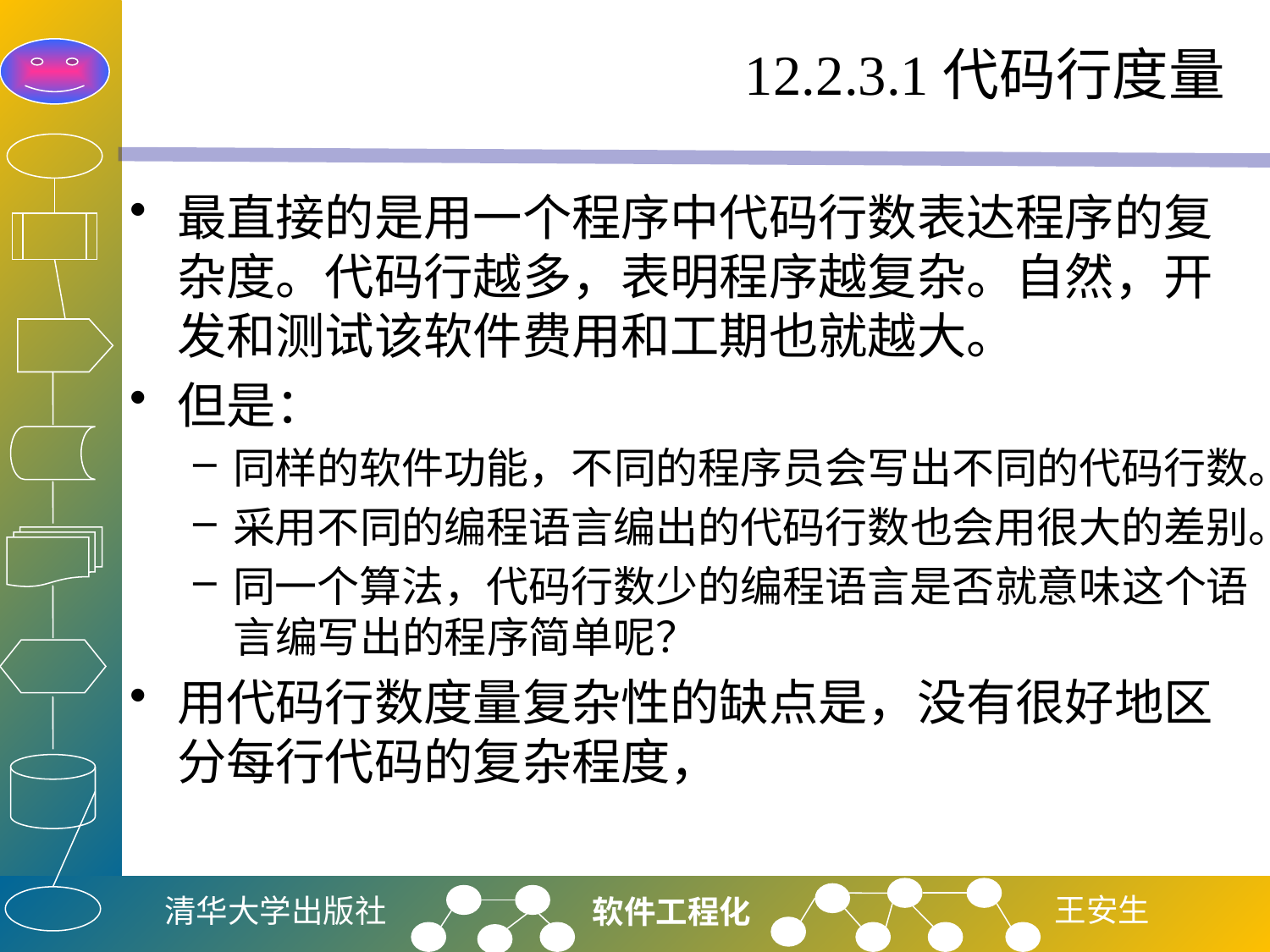

# 12.2.3.1代码行度量
最直接的是用一个程序中代码行数表达程序的复杂度。代码行越多，表明程序越复杂。自然，开发和测试该软件费用和工期也就越大。
但是：
同样的软件功能，不同的程序员会写出不同的代码行数。
采用不同的编程语言编出的代码行数也会用很大的差别。
同一个算法，代码行数少的编程语言是否就意味这个语言编写出的程序简单呢？
用代码行数度量复杂性的缺点是，没有很好地区分每行代码的复杂程度，